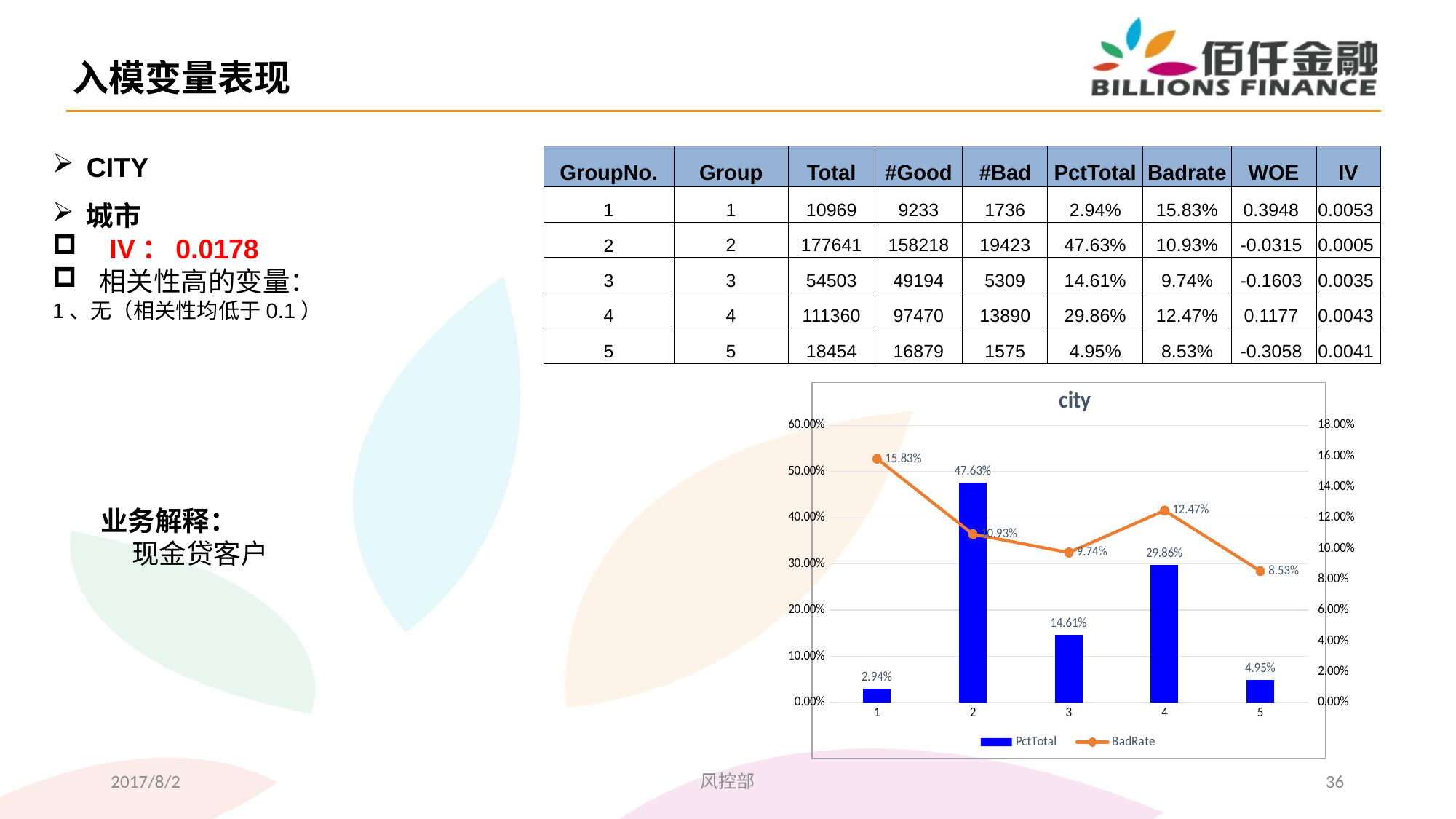

入模变量表现
CITY
城市
   IV：0.0178
 相关性高的变量：
1、无（相关性均低于0.1）
| GroupNo. | Group | Total | #Good | #Bad | PctTotal | Badrate | WOE | IV |
| --- | --- | --- | --- | --- | --- | --- | --- | --- |
| 1 | 1 | 10969 | 9233 | 1736 | 2.94% | 15.83% | 0.3948 | 0.0053 |
| 2 | 2 | 177641 | 158218 | 19423 | 47.63% | 10.93% | -0.0315 | 0.0005 |
| 3 | 3 | 54503 | 49194 | 5309 | 14.61% | 9.74% | -0.1603 | 0.0035 |
| 4 | 4 | 111360 | 97470 | 13890 | 29.86% | 12.47% | 0.1177 | 0.0043 |
| 5 | 5 | 18454 | 16879 | 1575 | 4.95% | 8.53% | -0.3058 | 0.0041 |

### Chart: city

| Category | PctTotal | BadRate |
|---|---|---|
| 1 | 0.029413263185556423 | 0.15826419910657308 |
| 2 | 0.47634255497724753 | 0.10933849730636508 |
| 3 | 0.1461492463672515 | 0.09740748215694549 |
| 4 | 0.29861072006049444 | 0.12473060344827586 |
| 5 | 0.049484215409450104 | 0.08534735016798527 |
业务解释：
    现金贷客户
2017/8/2
风控部
36